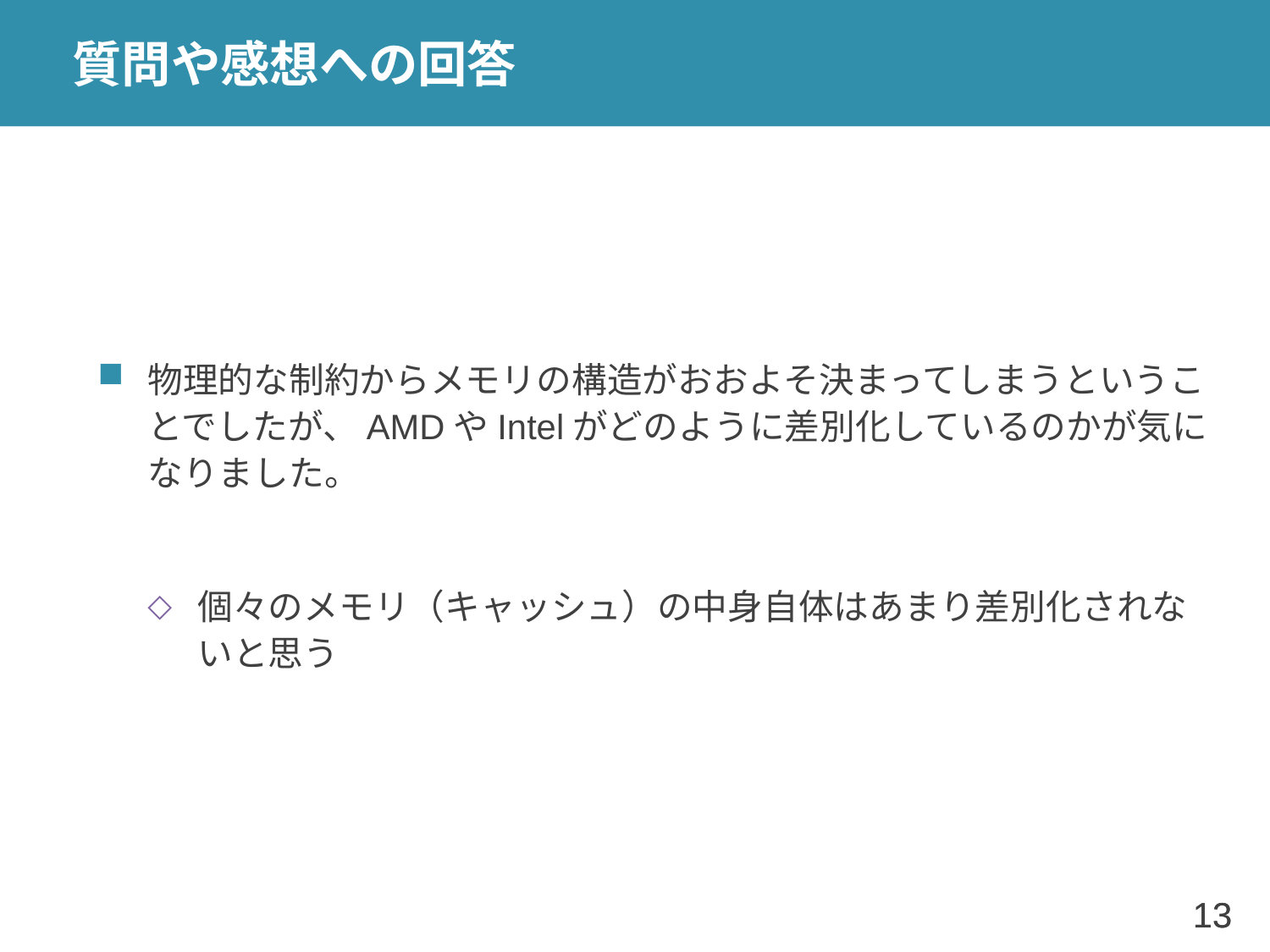

# 質問や感想への回答
物理的な制約からメモリの構造がおおよそ決まってしまうということでしたが、AMDやIntelがどのように差別化しているのかが気になりました。

個々のメモリ（キャッシュ）の中身自体はあまり差別化されないと思う